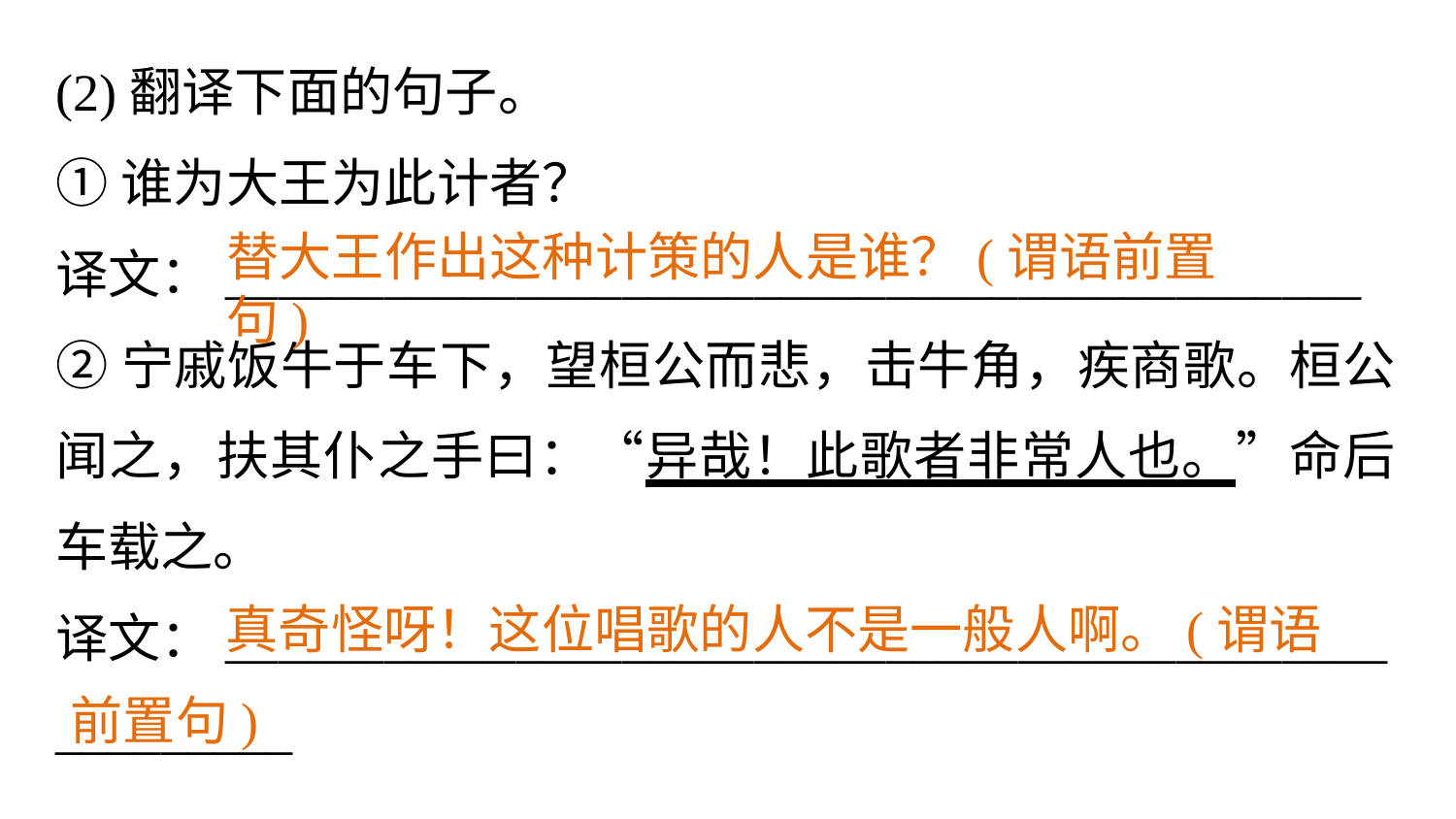

(2)翻译下面的句子。
①谁为大王为此计者？
译文：___________________________________________
②宁戚饭牛于车下，望桓公而悲，击牛角，疾商歌。桓公闻之，扶其仆之手曰：“异哉！此歌者非常人也。”命后车载之。
译文：____________________________________________
_________
替大王作出这种计策的人是谁？(谓语前置句)
            真奇怪呀！这位唱歌的人不是一般人啊。(谓语前置句)